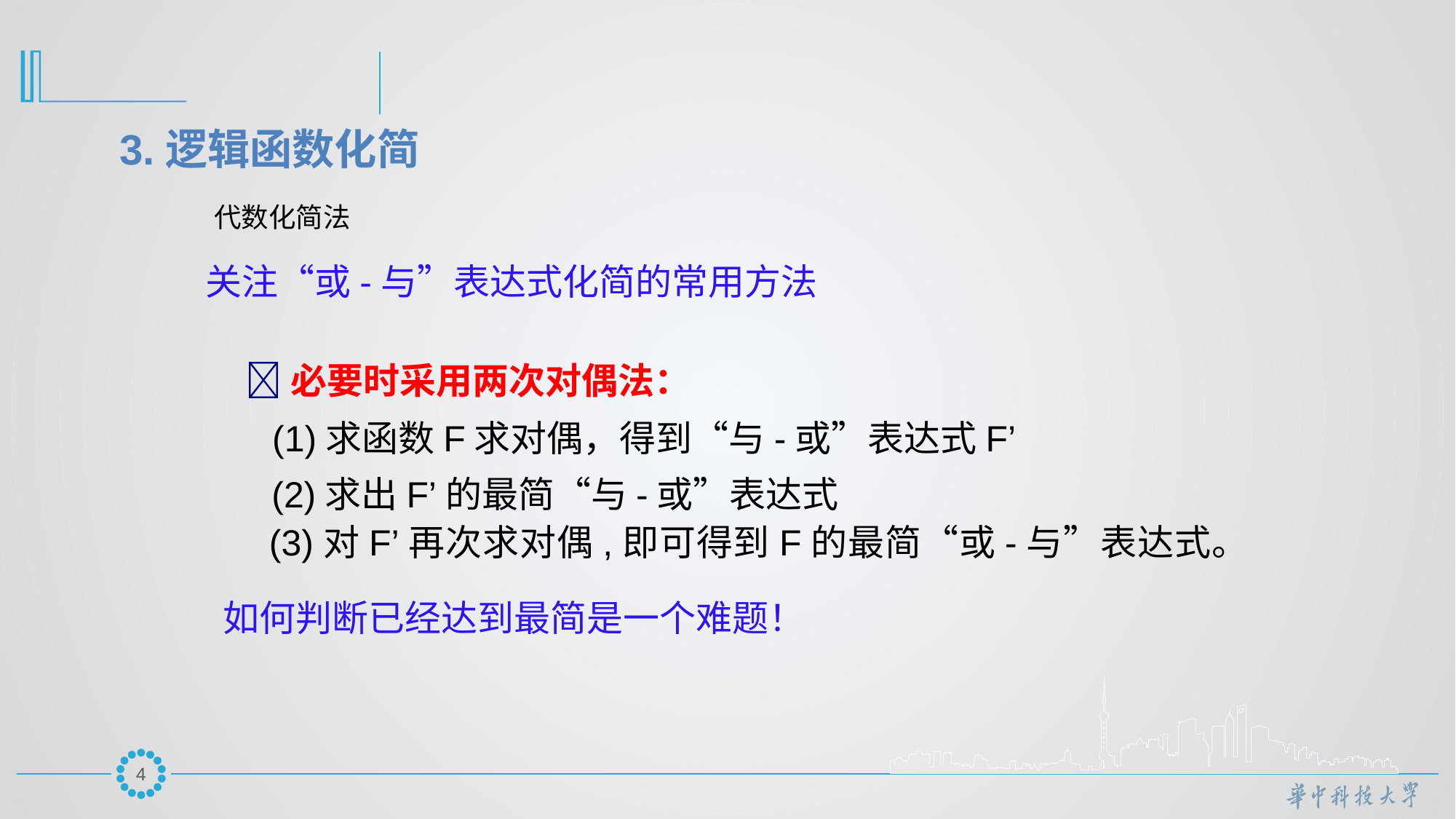

3.逻辑函数化简
代数化简法
关注“或-与”表达式化简的常用方法
•必要时采用两次对偶法：
(1)求函数F求对偶，得到“与-或”表达式F’
(2)求出F’的最简“与-或”表达式
(3)对F’再次求对偶,即可得到F的最简“或-与”表达式。
如何判断已经达到最简是一个难题！
4